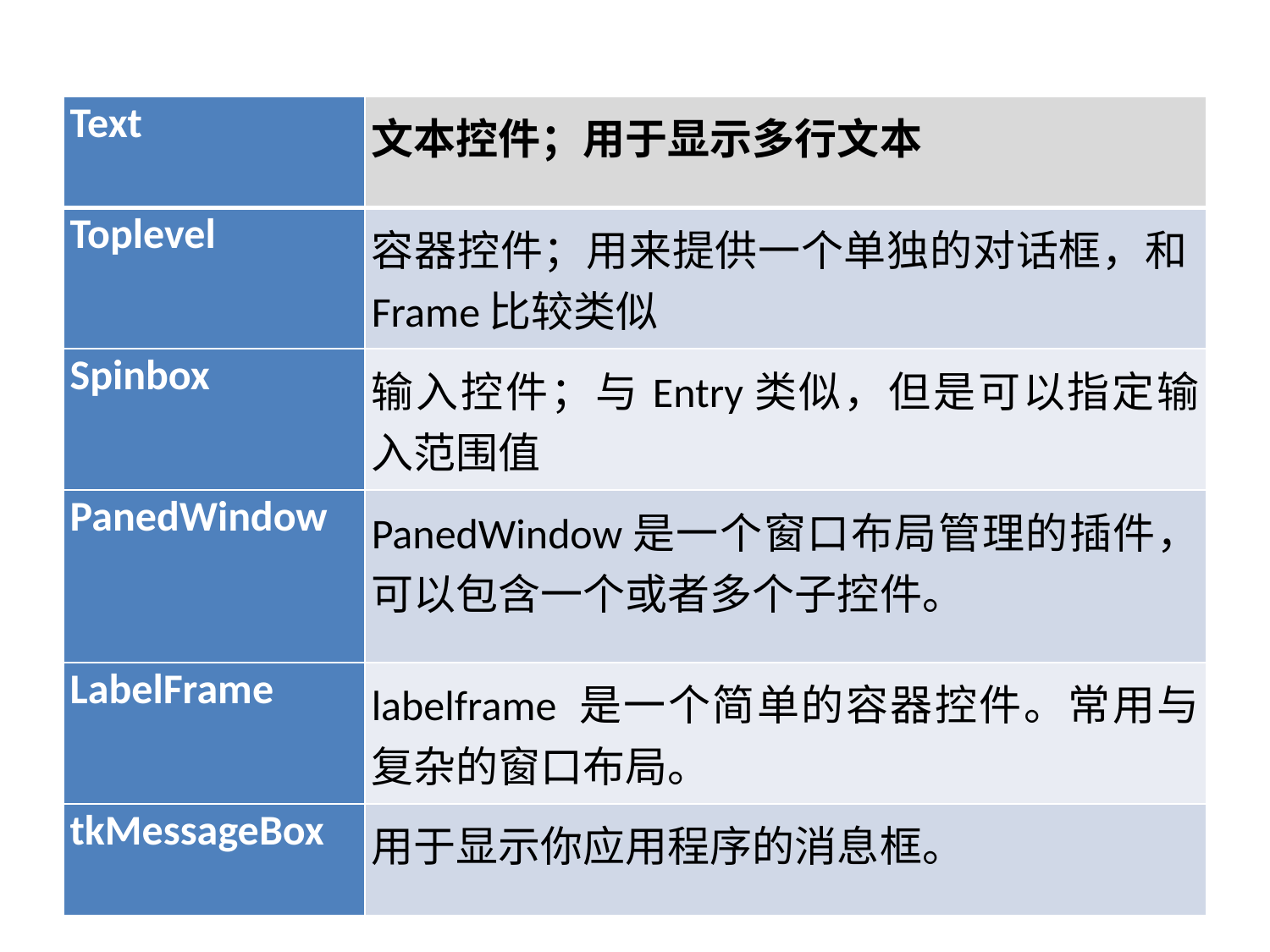

| Text | 文本控件；用于显示多行文本 |
| --- | --- |
| Toplevel | 容器控件；用来提供一个单独的对话框，和Frame比较类似 |
| Spinbox | 输入控件；与Entry类似，但是可以指定输入范围值 |
| PanedWindow | PanedWindow是一个窗口布局管理的插件，可以包含一个或者多个子控件。 |
| LabelFrame | labelframe 是一个简单的容器控件。常用与复杂的窗口布局。 |
| tkMessageBox | 用于显示你应用程序的消息框。 |